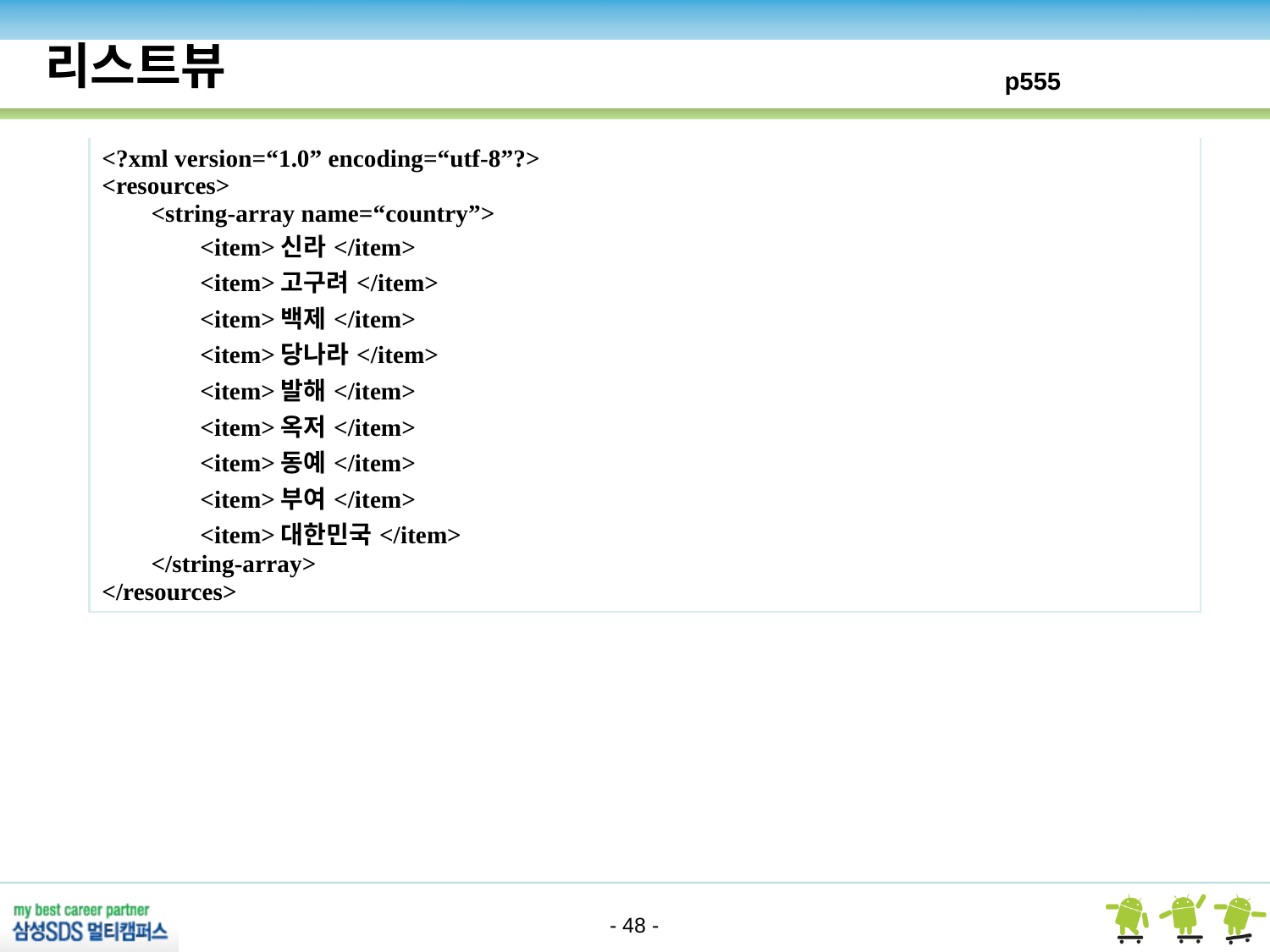

리스트뷰
p555
| <?xml version=“1.0” encoding=“utf-8”?> <resources> <string-array name=“country”> <item>신라</item> <item>고구려</item> <item>백제</item> <item>당나라</item> <item>발해</item> <item>옥저</item> <item>동예</item> <item>부여</item> <item>대한민국</item> </string-array> </resources> |
| --- |
- 48 -